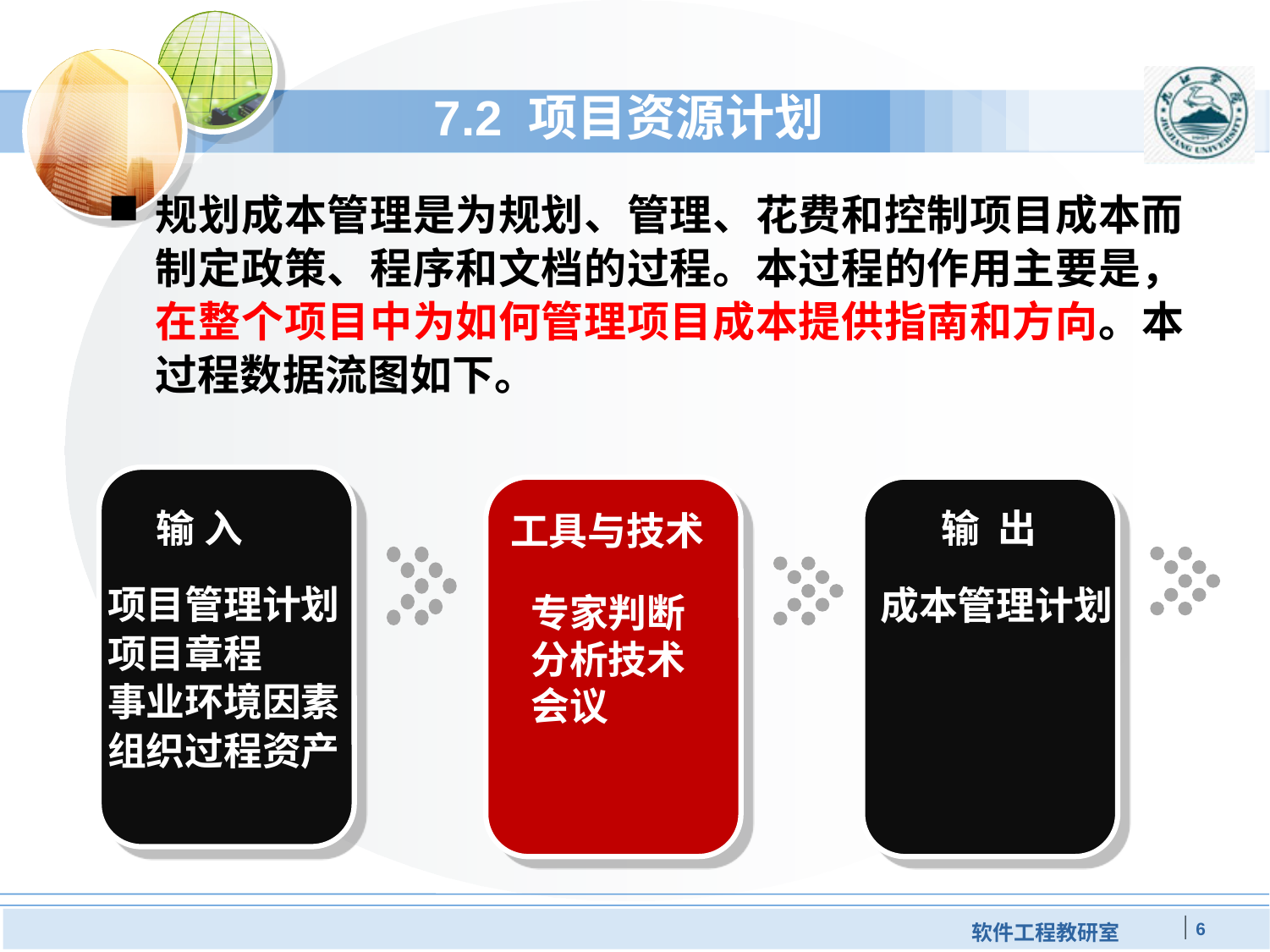

# 7.2 项目资源计划
规划成本管理是为规划、管理、花费和控制项目成本而制定政策、程序和文档的过程。本过程的作用主要是，在整个项目中为如何管理项目成本提供指南和方向。本过程数据流图如下。

    输 入
    输  出
   工具与技术

项目管理计划
项目章程
事业环境因素
组织过程资产
成本管理计划
专家判断
分析技术
会议